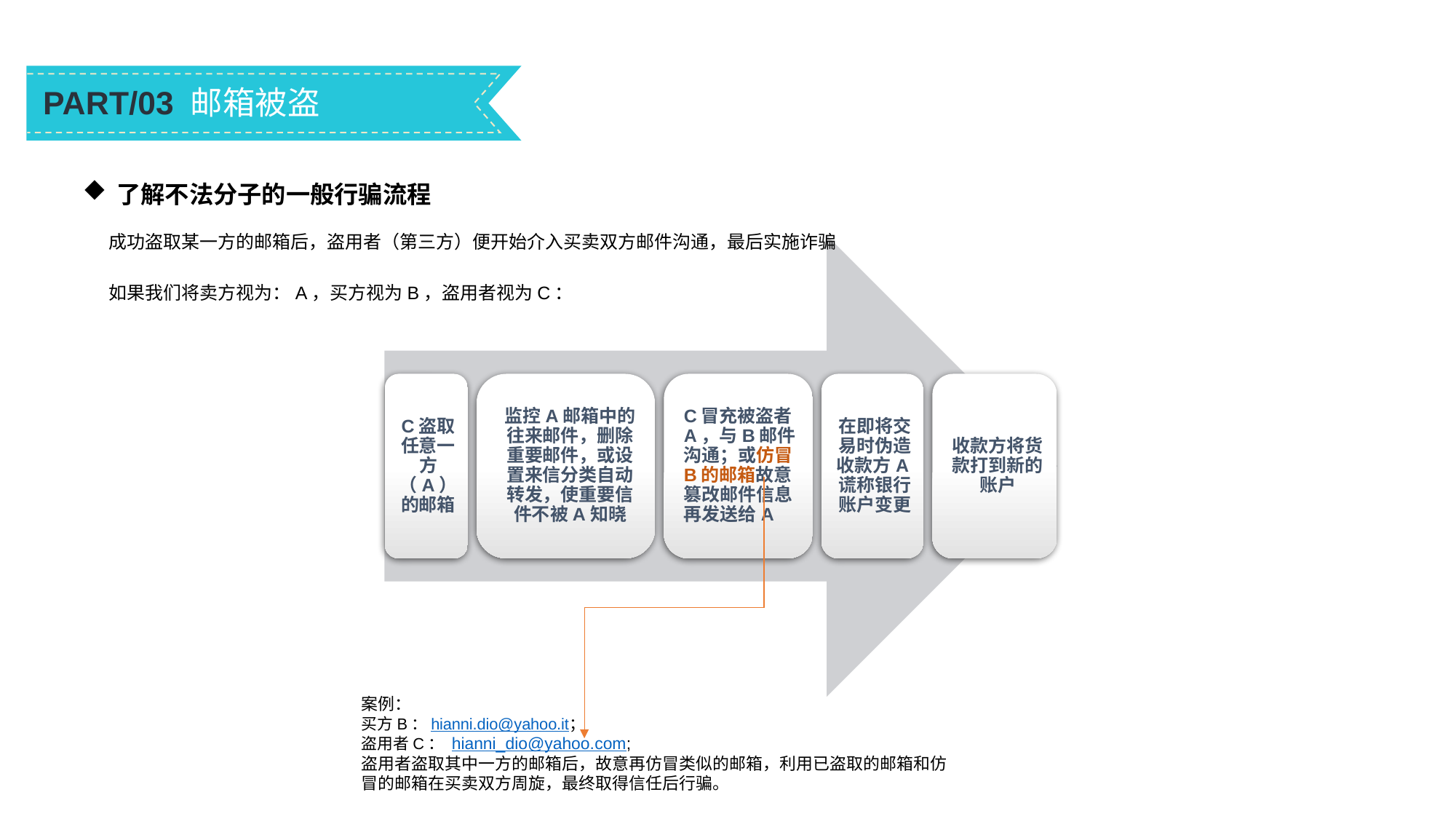

PART/03 邮箱被盗
了解不法分子的一般行骗流程
成功盗取某一方的邮箱后，盗用者（第三方）便开始介入买卖双方邮件沟通，最后实施诈骗

如果我们将卖方视为：A，买方视为B，盗用者视为C：
C盗取任意一方（A）的邮箱
监控A邮箱中的往来邮件，删除重要邮件，或设置来信分类自动转发，使重要信件不被A知晓
C冒充被盗者A，与B邮件沟通；或仿冒B的邮箱故意篡改邮件信息再发送给A
在即将交易时伪造收款方A谎称银行账户变更
收款方将货款打到新的账户
案例：
买方B：hianni.dio@yahoo.it；
盗用者C： hianni_dio@yahoo.com;
盗用者盗取其中一方的邮箱后，故意再仿冒类似的邮箱，利用已盗取的邮箱和仿冒的邮箱在买卖双方周旋，最终取得信任后行骗。